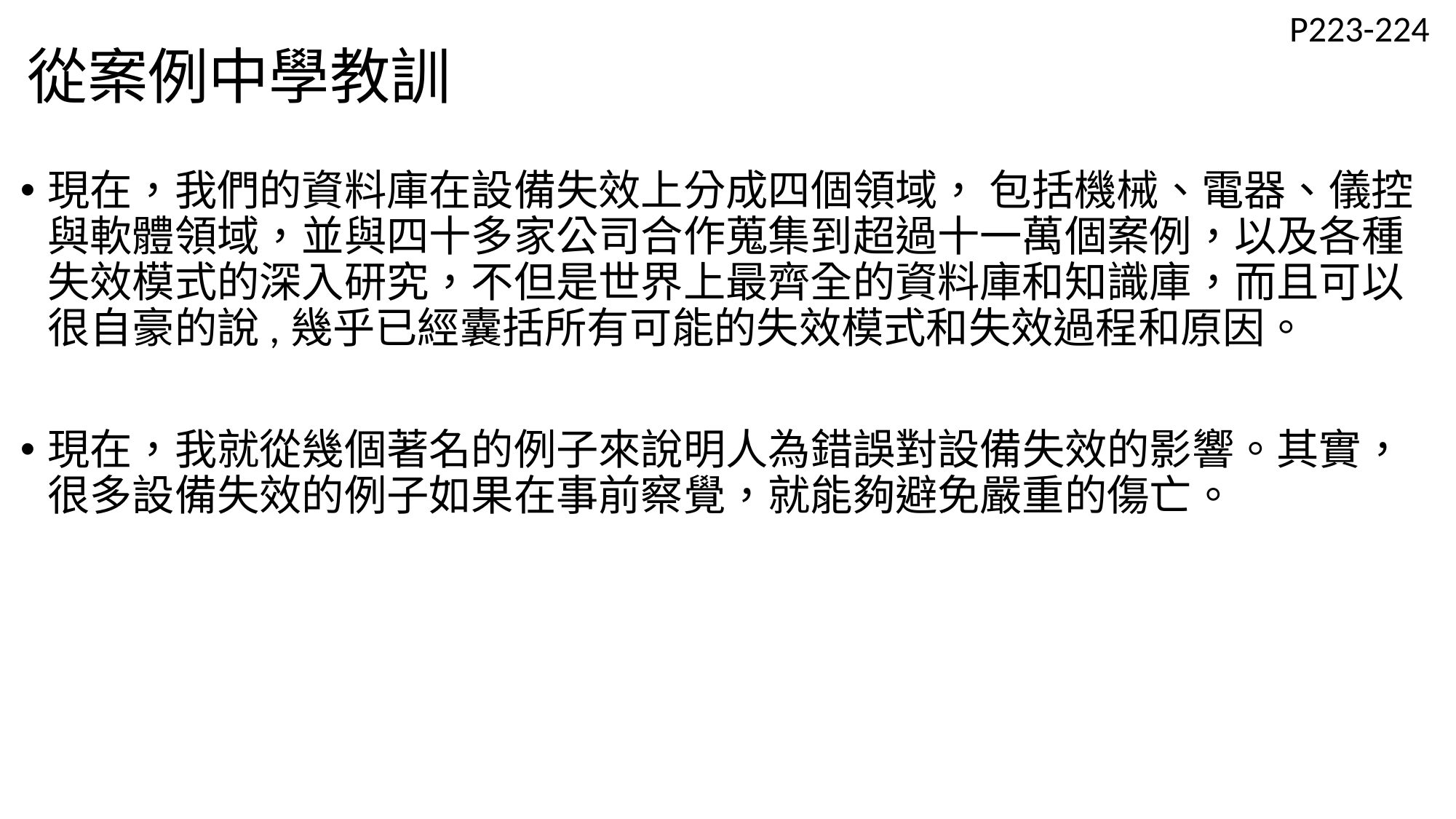

# 從案例中學教訓
P223-224
現在，我們的資料庫在設備失效上分成四個領域， 包括機械、電器、儀控與軟體領域，並與四十多家公司合作蒐集到超過十一萬個案例，以及各種失效模式的深入研究，不但是世界上最齊全的資料庫和知識庫，而且可以很自豪的說,幾乎已經囊括所有可能的失效模式和失效過程和原因。

現在，我就從幾個著名的例子來說明人為錯誤對設備失效的影響。其實，很多設備失效的例子如果在事前察覺，就能夠避免嚴重的傷亡。